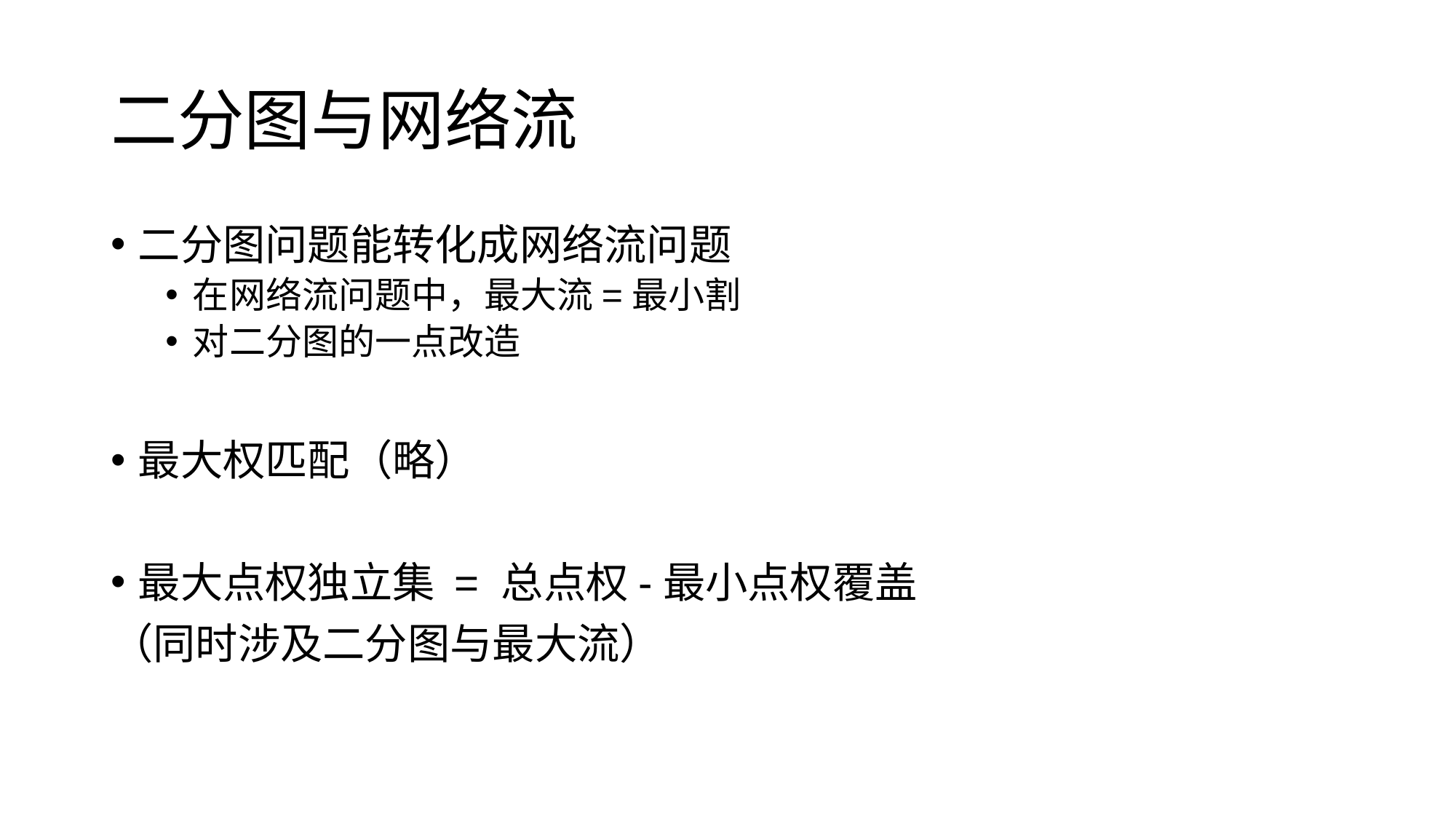

# 二分图与网络流
二分图问题能转化成网络流问题
在网络流问题中，最大流=最小割
对二分图的一点改造

最大权匹配（略）

最大点权独立集 = 总点权-最小点权覆盖
（同时涉及二分图与最大流）